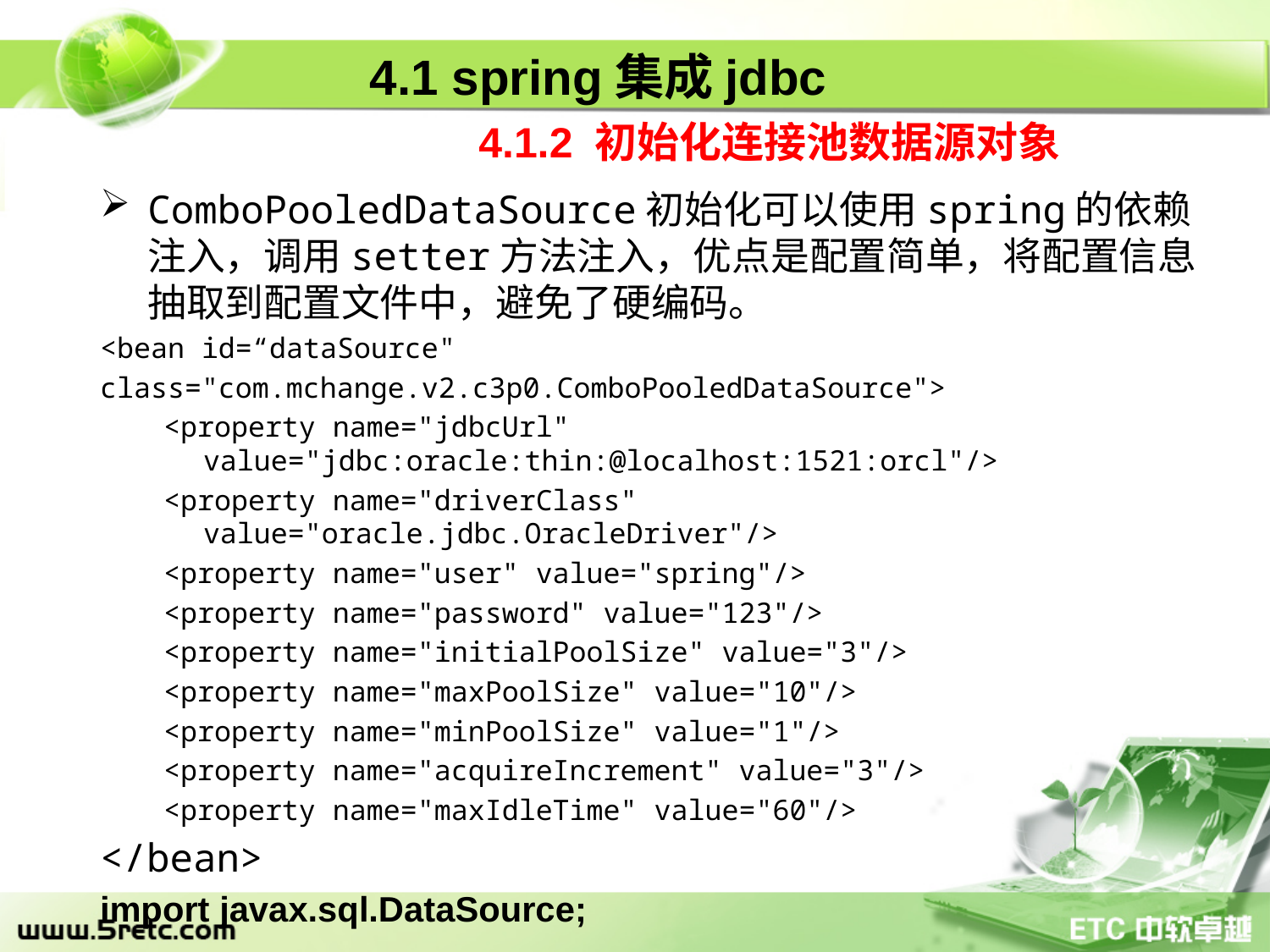

4.1 spring集成jdbc

4.1.2 初始化连接池数据源对象
ComboPooledDataSource初始化可以使用spring的依赖注入，调用setter方法注入，优点是配置简单，将配置信息抽取到配置文件中，避免了硬编码。
<bean id=“dataSource"
class="com.mchange.v2.c3p0.ComboPooledDataSource">
<property name="jdbcUrl" value="jdbc:oracle:thin:@localhost:1521:orcl"/>
<property name="driverClass" value="oracle.jdbc.OracleDriver"/>
<property name="user" value="spring"/>
<property name="password" value="123"/>
<property name="initialPoolSize" value="3"/>
<property name="maxPoolSize" value="10"/>
<property name="minPoolSize" value="1"/>
<property name="acquireIncrement" value="3"/>
<property name="maxIdleTime" value="60"/>
</bean>
import javax.sql.DataSource;